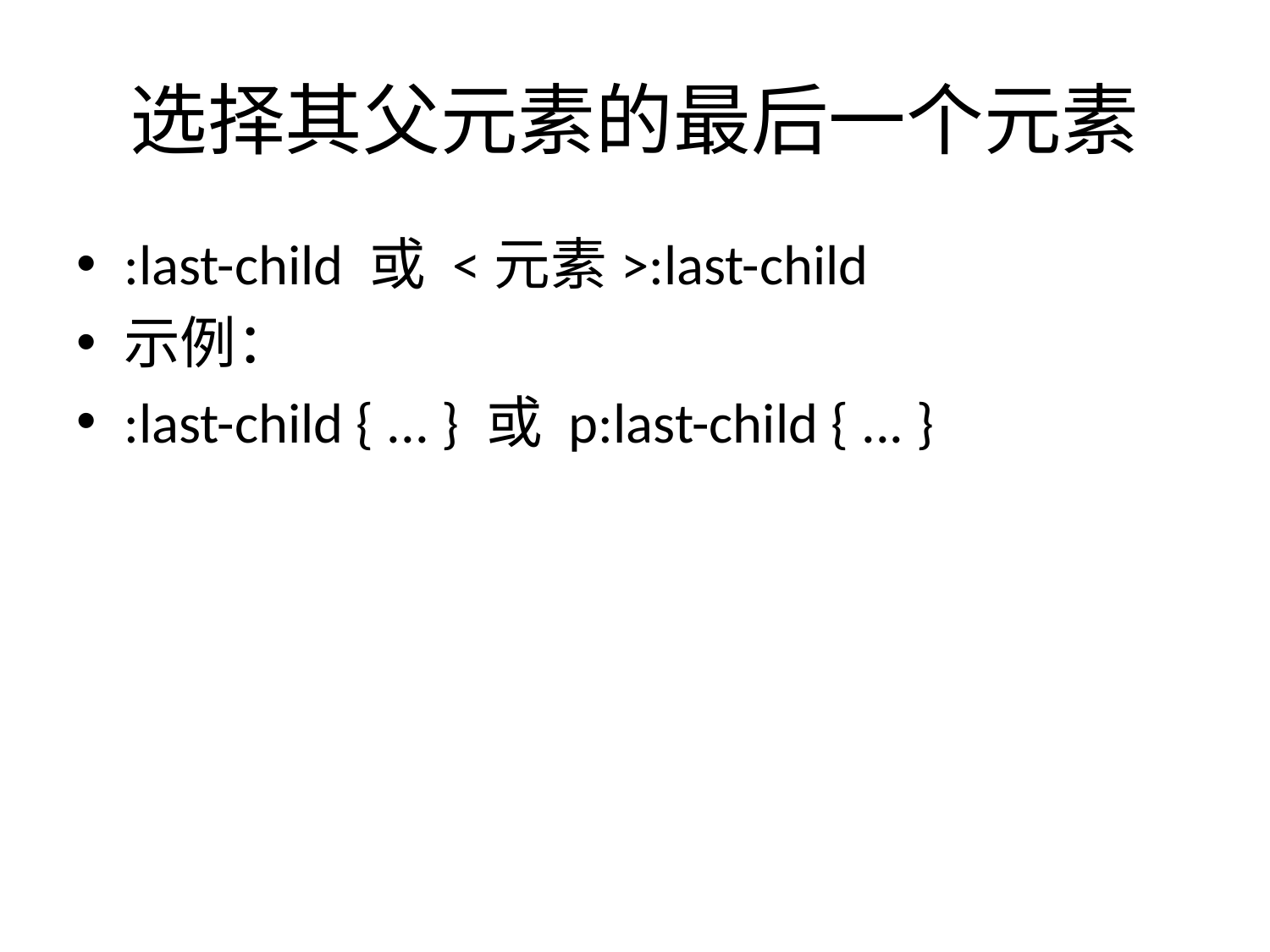

# 选择其父元素的最后一个元素
:last-child 或 <元素>:last-child
示例：
:last-child { ... } 或 p:last-child { ... }